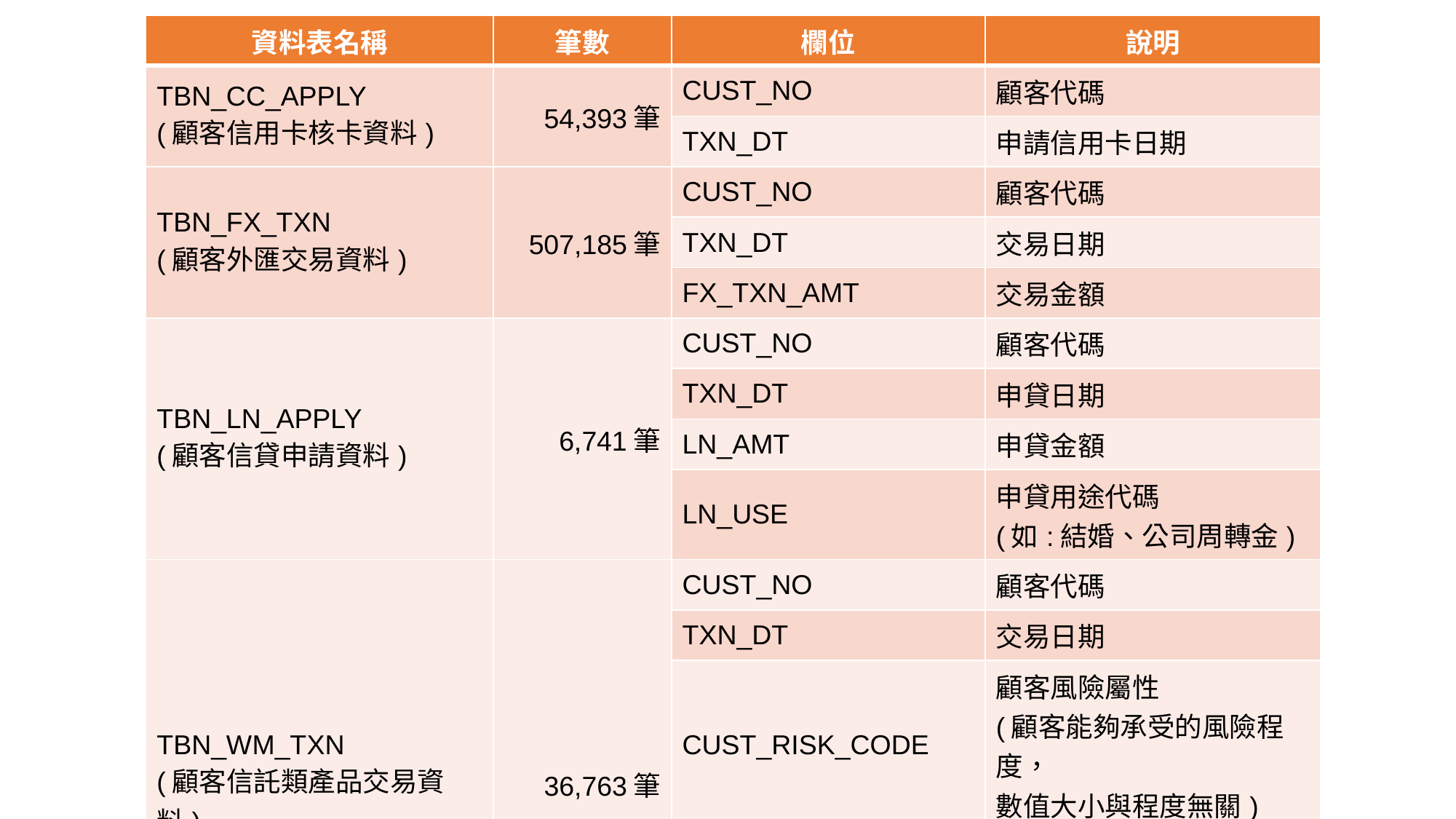

| 資料表名稱 | 筆數 | 欄位 | 說明 |
| --- | --- | --- | --- |
| TBN\_CC\_APPLY (顧客信用卡核卡資料) | 54,393筆 | CUST\_NO | 顧客代碼 |
|  |  | TXN\_DT | 申請信用卡日期 |
| TBN\_FX\_TXN (顧客外匯交易資料) | 507,185筆 | CUST\_NO | 顧客代碼 |
|  |  | TXN\_DT | 交易日期 |
|  |  | FX\_TXN\_AMT | 交易金額 |
| TBN\_LN\_APPLY (顧客信貸申請資料) | 6,741筆 | CUST\_NO | 顧客代碼 |
|  |  | TXN\_DT | 申貸日期 |
|  |  | LN\_AMT | 申貸金額 |
|  |  | LN\_USE | 申貸用途代碼 (如:結婚、公司周轉金) |
| TBN\_WM\_TXN (顧客信託類產品交易資料) | 36,763筆 | CUST\_NO | 顧客代碼 |
|  |  | TXN\_DT | 交易日期 |
|  |  | CUST\_RISK\_CODE | 顧客風險屬性 (顧客能夠承受的風險程度， 數值大小與程度無關) |
|  |  | INVEST\_TYPE\_CODE | 信託性質 (如:單筆交易、定期定額) |
|  |  | WM\_TXN\_AMT | 交易金額 |